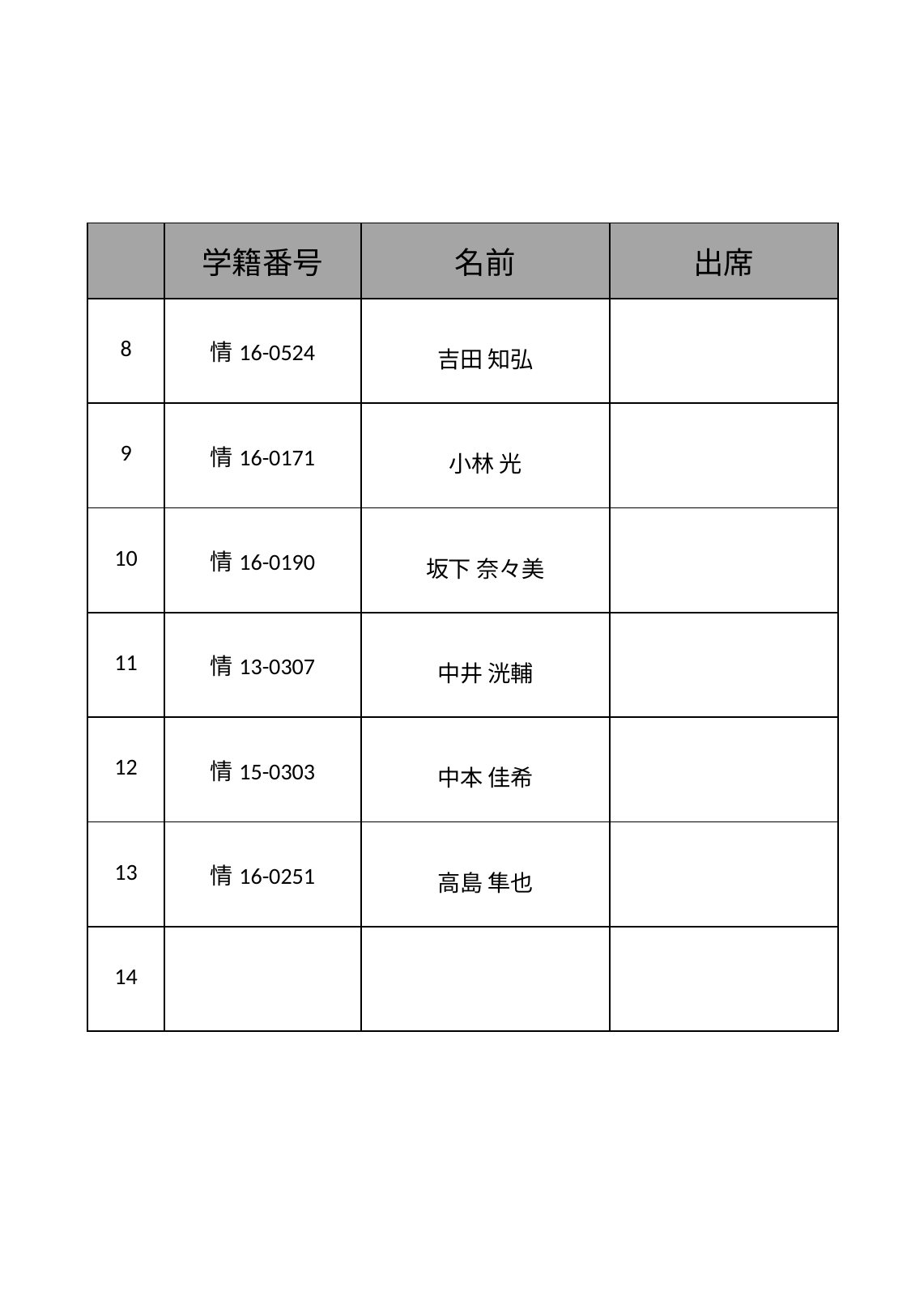

|  | 学籍番号 | 名前 | 出席 |
| --- | --- | --- | --- |
| 8 | 情16-0524 | 吉田 知弘 |  |
| 9 | 情16-0171 | 小林 光 |  |
| 10 | 情16-0190 | 坂下 奈々美 |  |
| 11 | 情13-0307 | 中井 洸輔 |  |
| 12 | 情15-0303 | 中本 佳希 |  |
| 13 | 情16-0251 | 高島 隼也 |  |
| 14 |  |  |  |